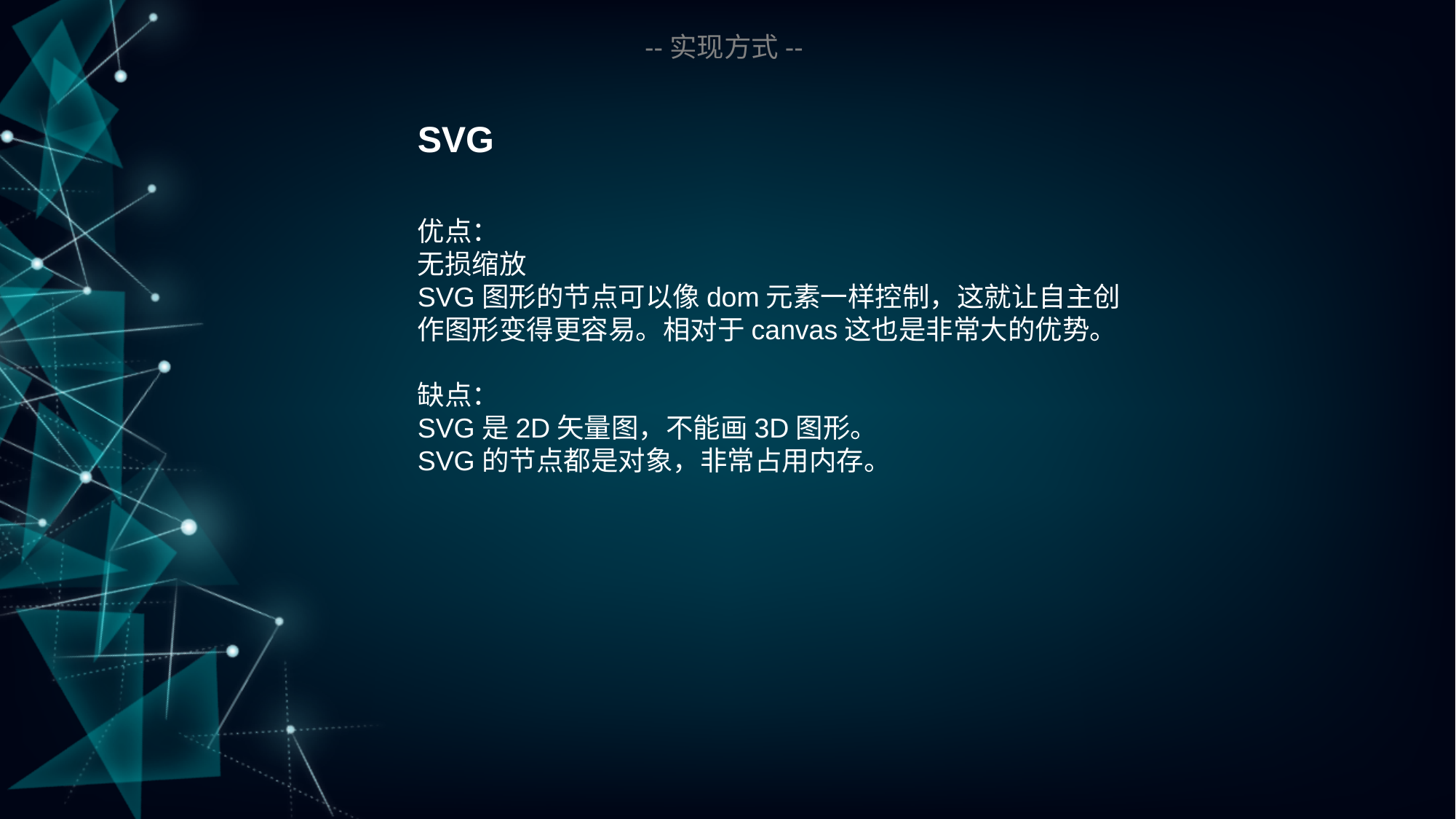

--实现方式--
SVG
优点：
无损缩放
SVG图形的节点可以像dom元素一样控制，这就让自主创作图形变得更容易。相对于canvas这也是非常大的优势。

缺点：
SVG是2D矢量图，不能画3D图形。
SVG的节点都是对象，非常占用内存。